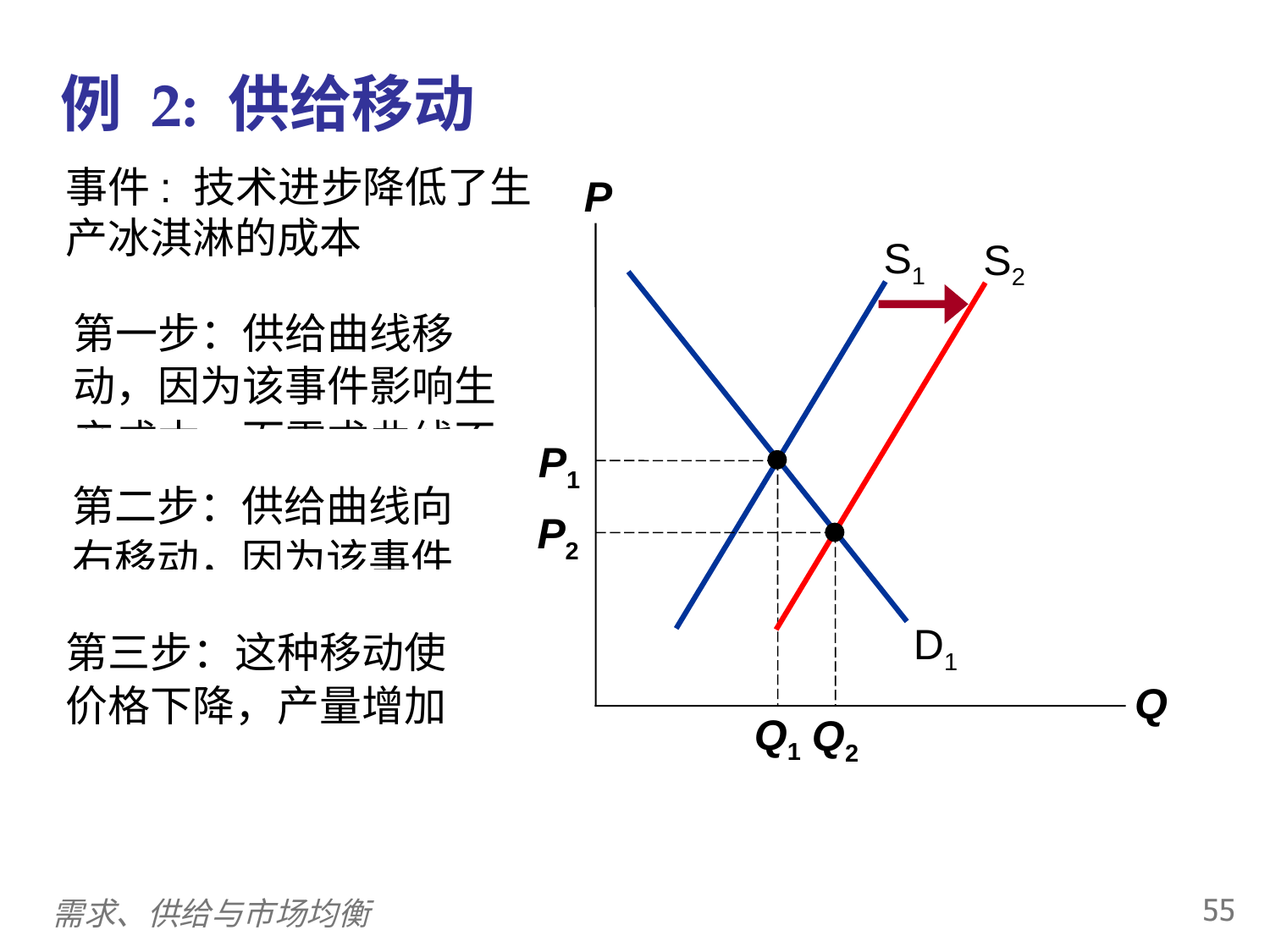

例 2: 供给移动
事件: 技术进步降低了生产冰淇淋的成本
P

Q
S1

S2

D1
第一步：供给曲线移动，因为该事件影响生产成本。而需求曲线不变，因为生产技术并不影响需求

P1

Q1
第二步：供给曲线向右移动，因为该事件降低生产成本，使在任何一个给定价格下生产都更有利可图
P2

Q2

第三步：这种移动使价格下降，产量增加
55
需求、供给与市场均衡